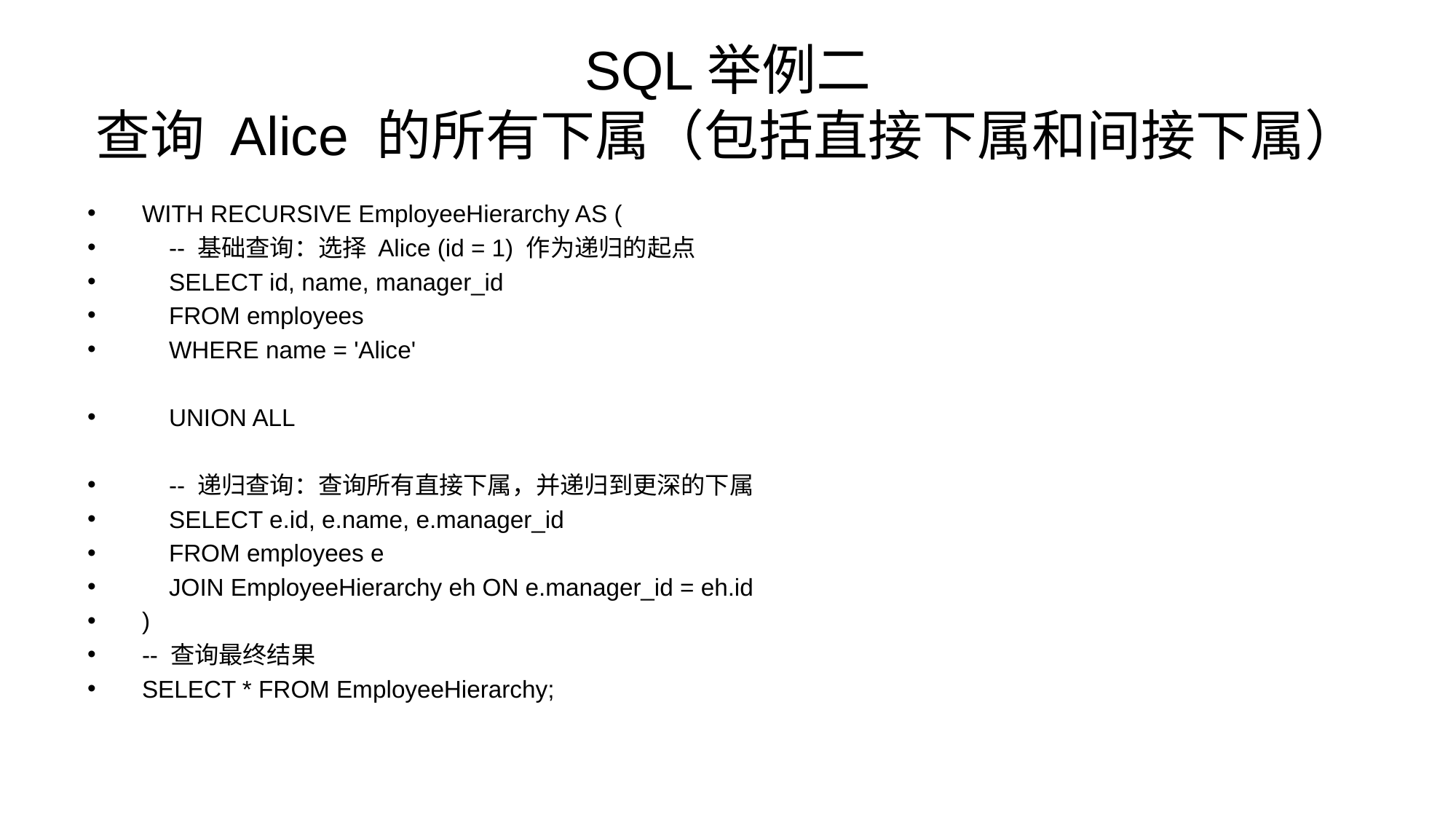

# SQL举例二 查询 Alice 的所有下属（包括直接下属和间接下属）
WITH RECURSIVE EmployeeHierarchy AS (
    -- 基础查询：选择 Alice (id = 1) 作为递归的起点
    SELECT id, name, manager_id
    FROM employees
    WHERE name = 'Alice'

    UNION ALL

    -- 递归查询：查询所有直接下属，并递归到更深的下属
    SELECT e.id, e.name, e.manager_id
    FROM employees e
    JOIN EmployeeHierarchy eh ON e.manager_id = eh.id
)
-- 查询最终结果
SELECT * FROM EmployeeHierarchy;